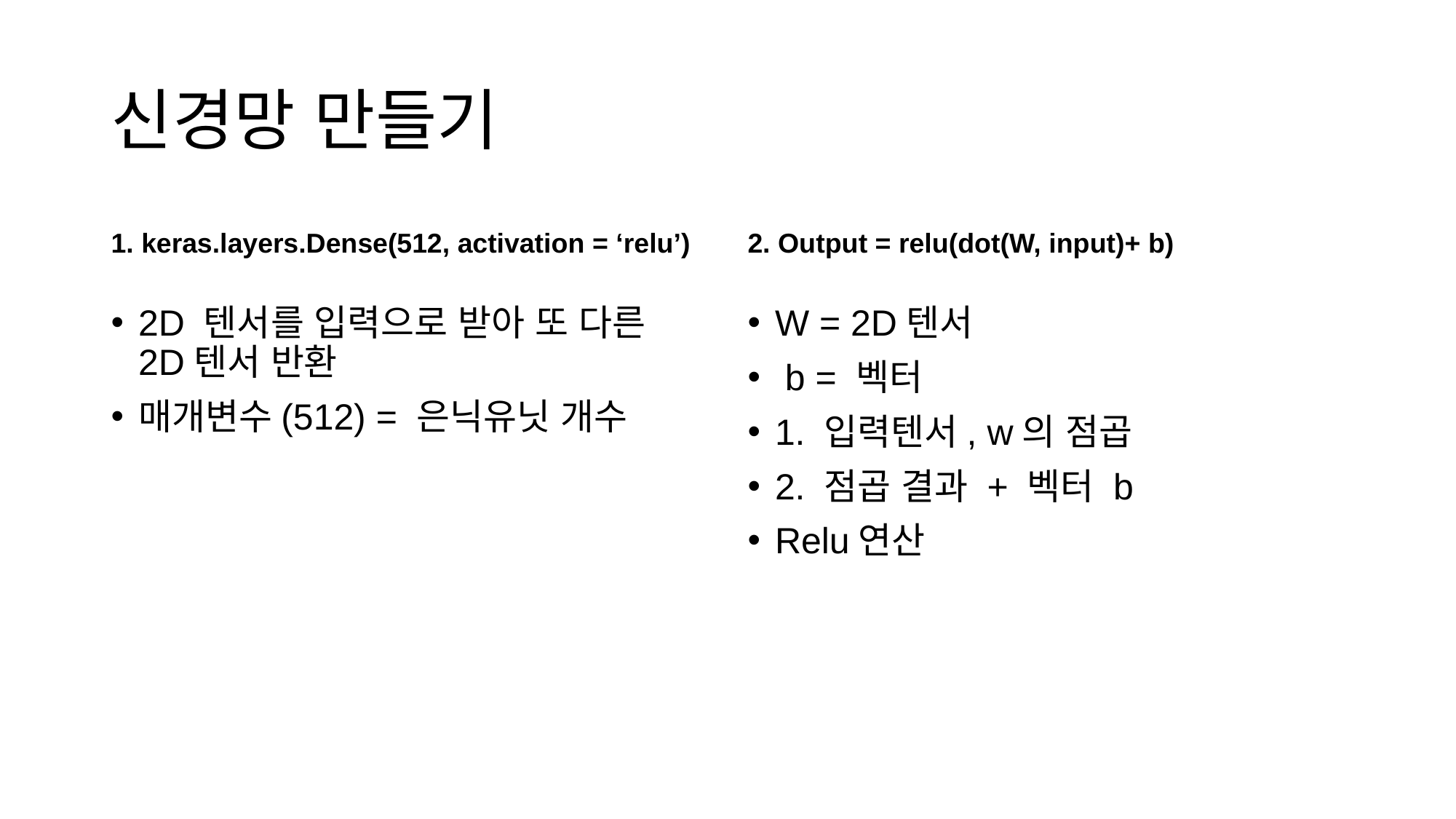

# 신경망 만들기
1. keras.layers.Dense(512, activation = ‘relu’)
2. Output = relu(dot(W, input)+ b)
2D 텐서를 입력으로 받아 또 다른 2D텐서 반환
매개변수(512) = 은닉유닛 개수

W = 2D텐서
 b = 벡터
1. 입력텐서, w의 점곱
2. 점곱 결과 + 벡터 b
Relu연산